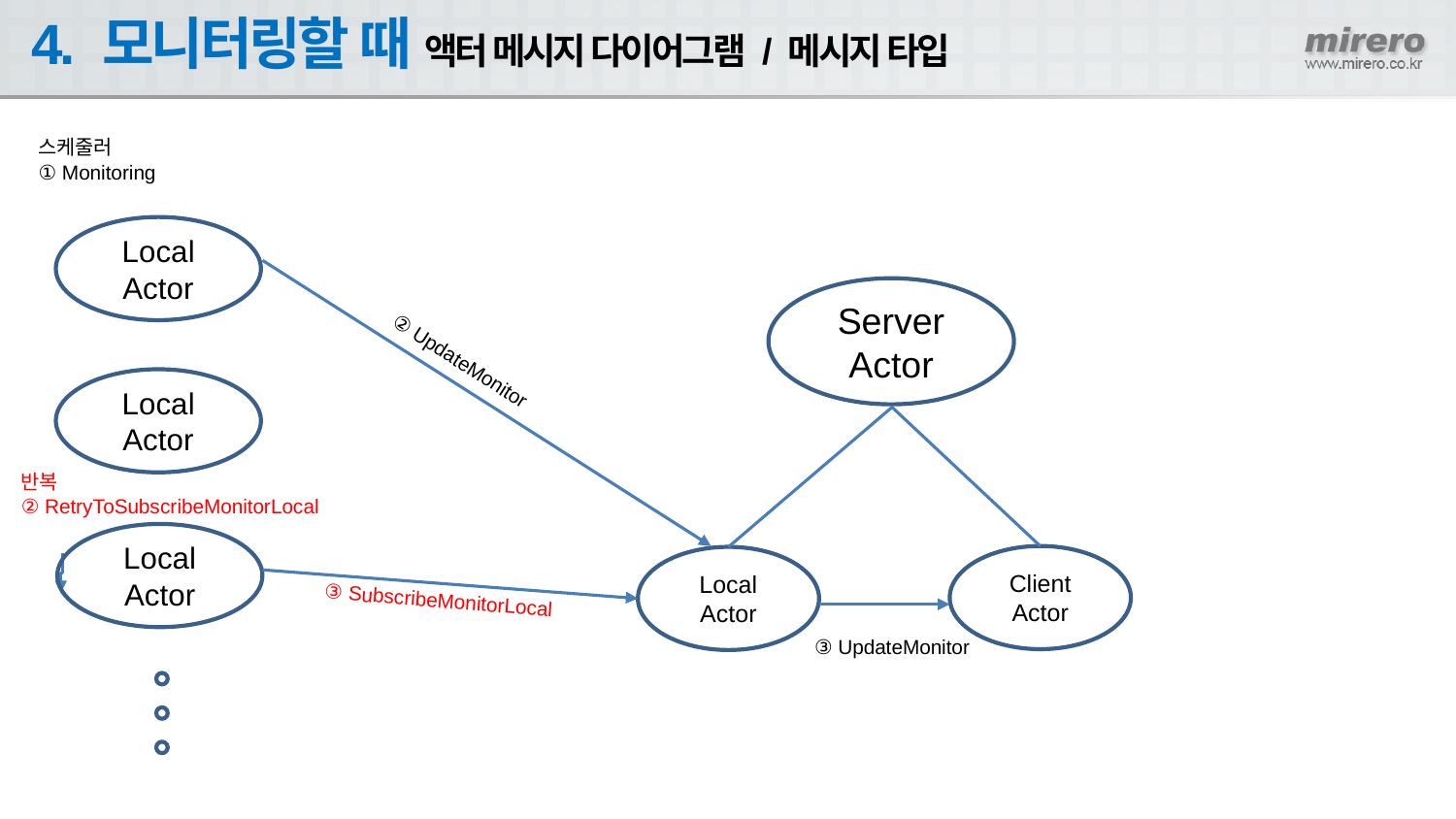

# 4. 모니터링할 때 액터 메시지 다이어그램 / 메시지 타입
스케줄러
① Monitoring
Local Actor
Server Actor
Local Actor
② UpdateMonitor
반복
② RetryToSubscribeMonitorLocal
Local Actor
Client Actor
Local Actor
 ③ SubscribeMonitorLocal
③ UpdateMonitor